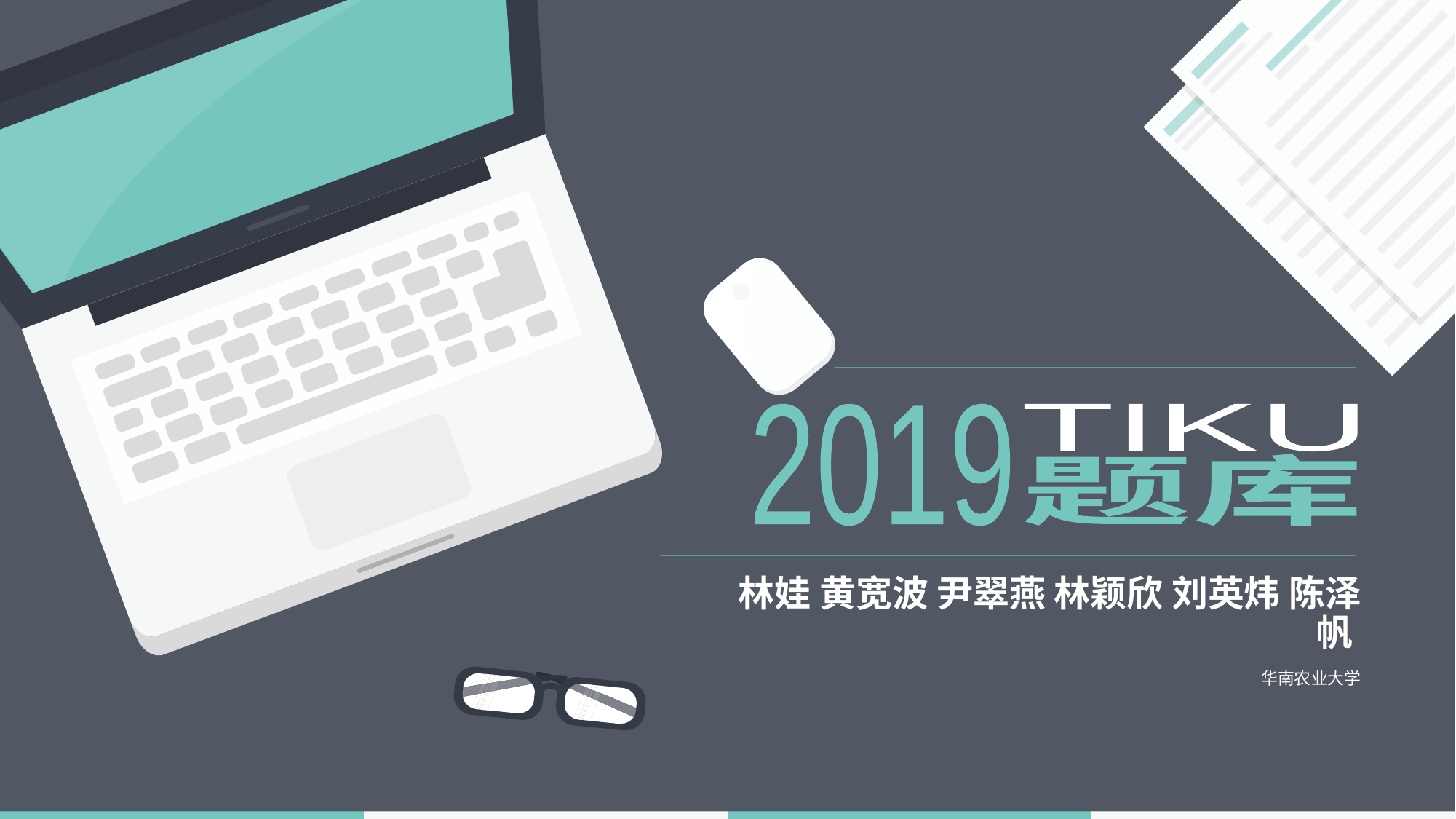

2019
TIKU
题库
# 林娃 黄宽波 尹翠燕 林颖欣 刘英炜 陈泽帆
华南农业大学